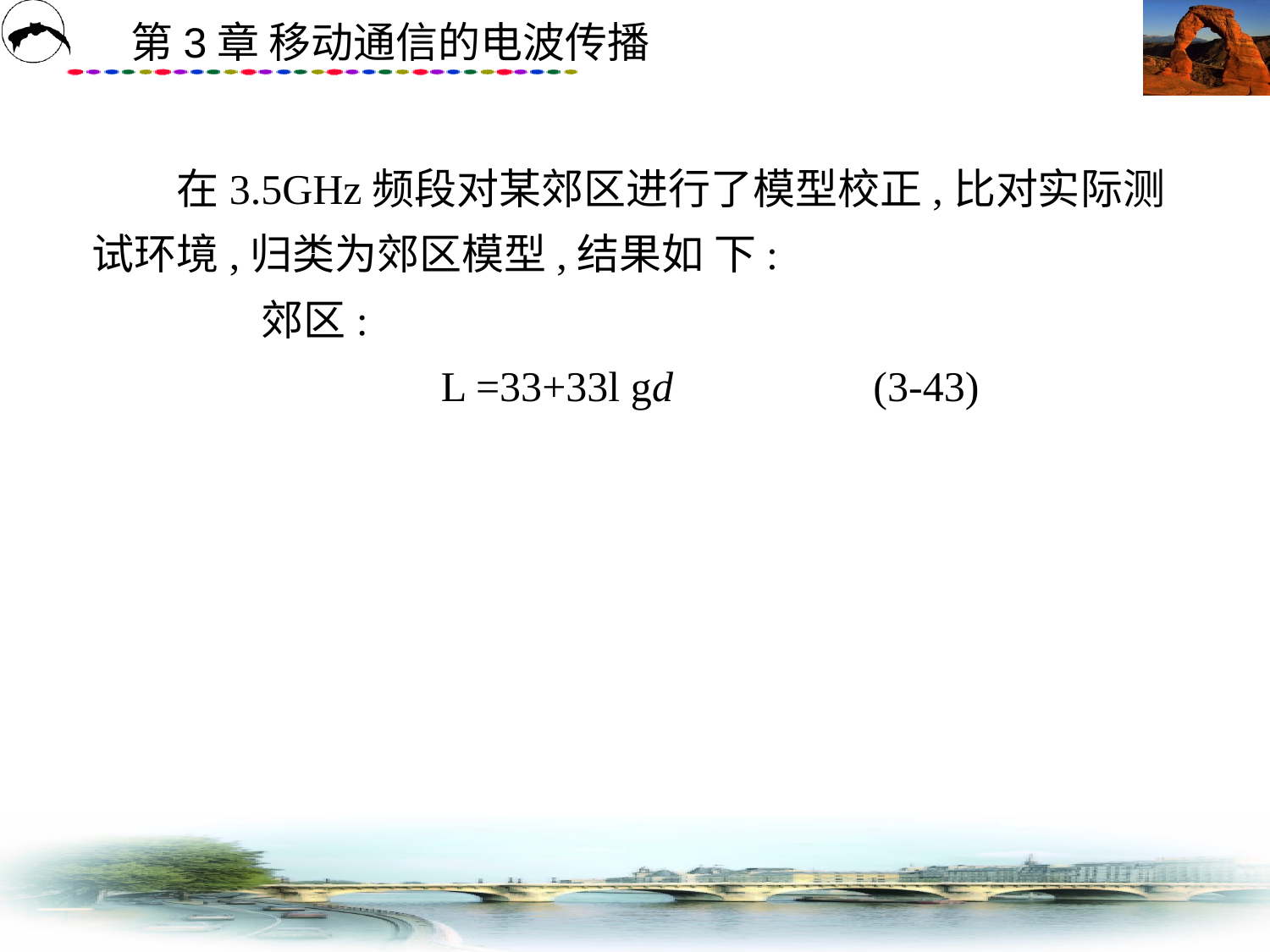

# 在3.5GHz频段对某郊区进行了模型校正,比对实际测试环境,归类为郊区模型,结果如 下: 　　　　郊区: 　　　　　　　　L =33+33l gd 　　　　(3-43)